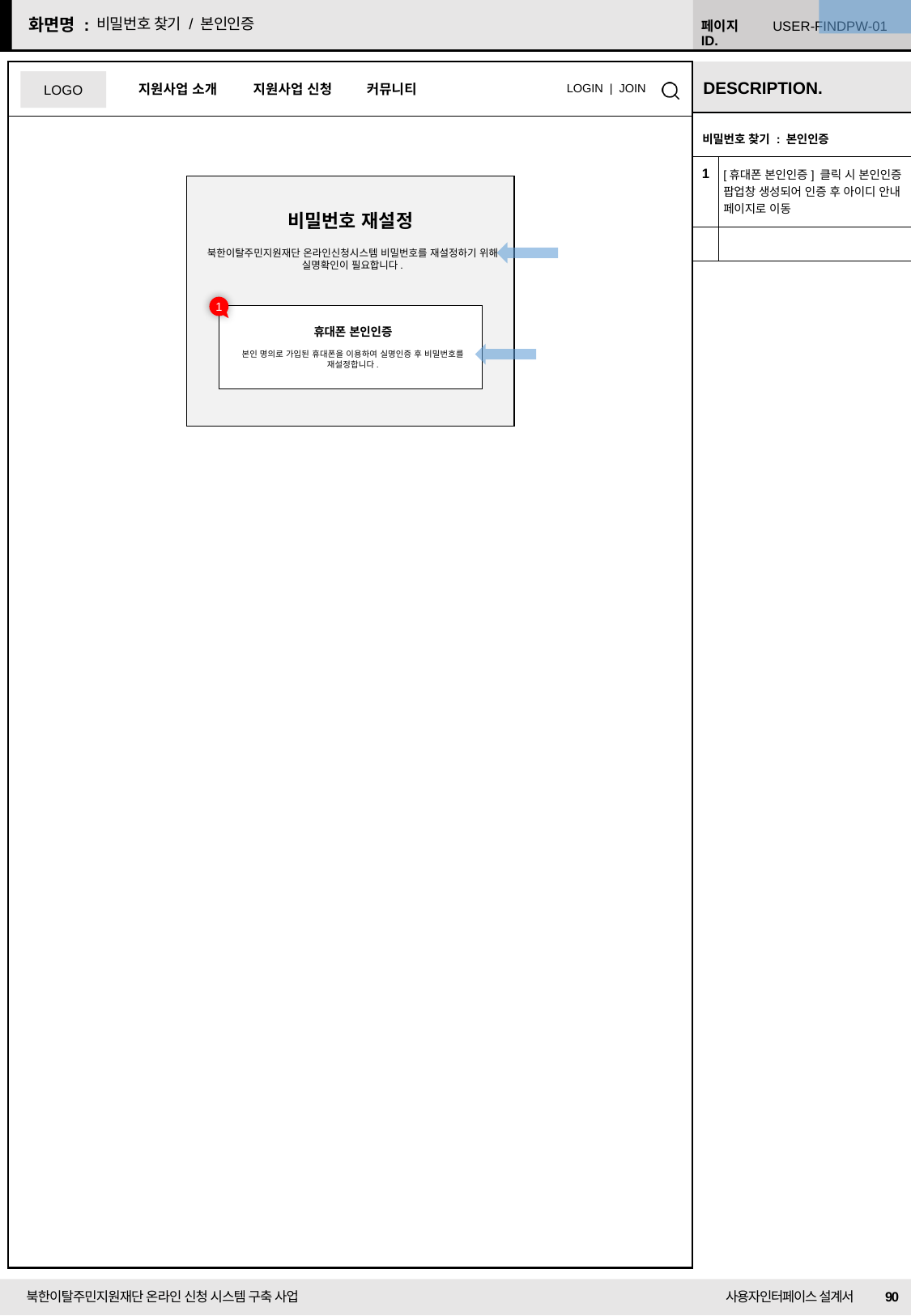

22/10/05 수정
비밀번호 찾기 / 본인인증
USER-FINDPW-01
| 비밀번호 찾기 : 본인인증 |  |
| --- | --- |
| 1 | [휴대폰 본인인증] 클릭 시 본인인증 팝업창 생성되어 인증 후 아이디 안내 페이지로 이동 |
|  |  |

비밀번호 재설정

북한이탈주민지원재단 온라인신청시스템 비밀번호를 재설정하기 위해 실명확인이 필요합니다.
1
휴대폰 본인인증
본인 명의로 가입된 휴대폰을 이용하여 실명인증 후 비밀번호를 재설정합니다.

90